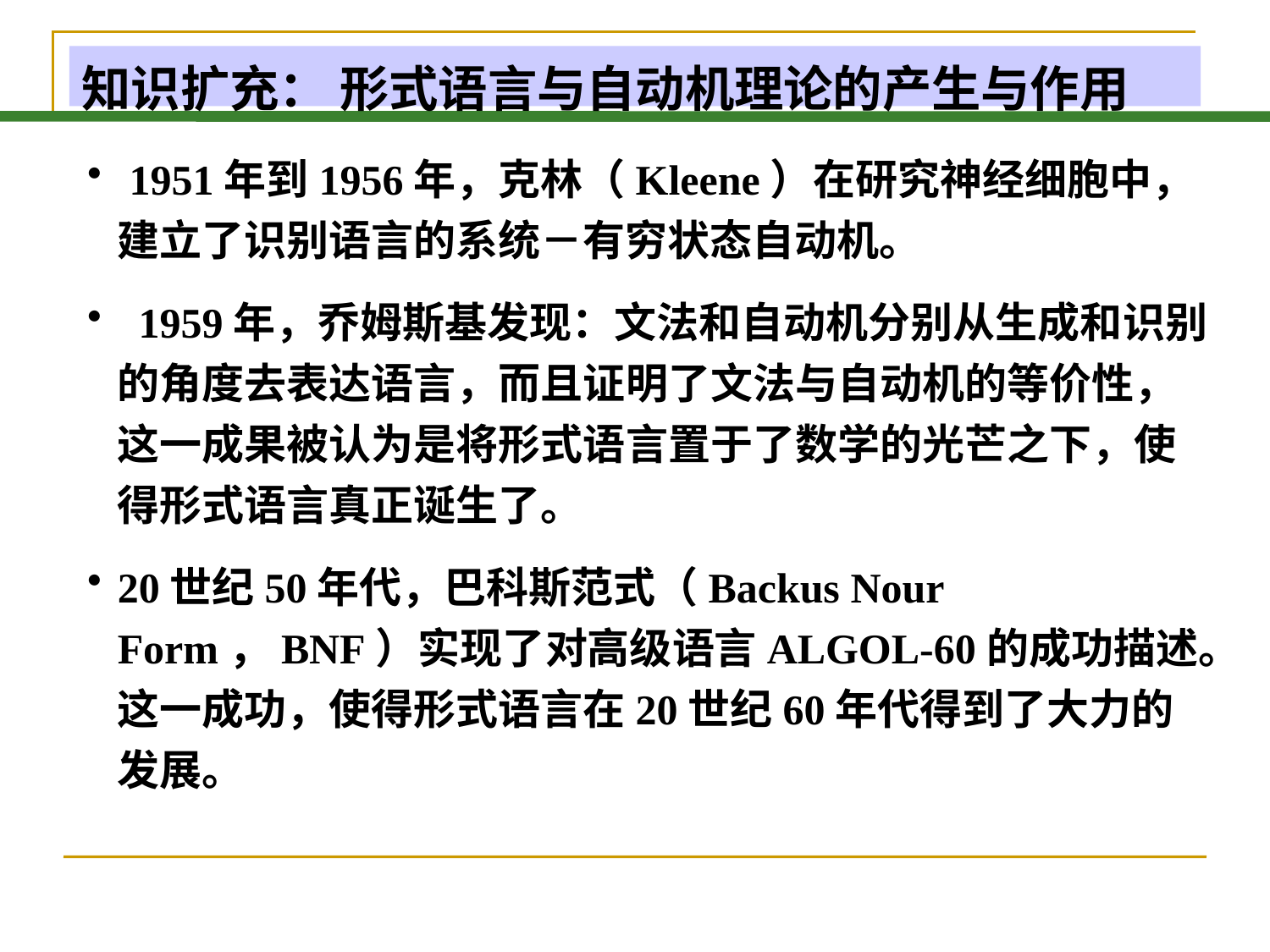

# 知识扩充： 形式语言与自动机理论的产生与作用

 1951年到1956年，克林（Kleene）在研究神经细胞中，建立了识别语言的系统－有穷状态自动机。
  1959年，乔姆斯基发现：文法和自动机分别从生成和识别的角度去表达语言，而且证明了文法与自动机的等价性，这一成果被认为是将形式语言置于了数学的光芒之下，使得形式语言真正诞生了。
20世纪50年代，巴科斯范式（Backus Nour Form，BNF）实现了对高级语言ALGOL-60的成功描述。这一成功，使得形式语言在20世纪60年代得到了大力的发展。

6